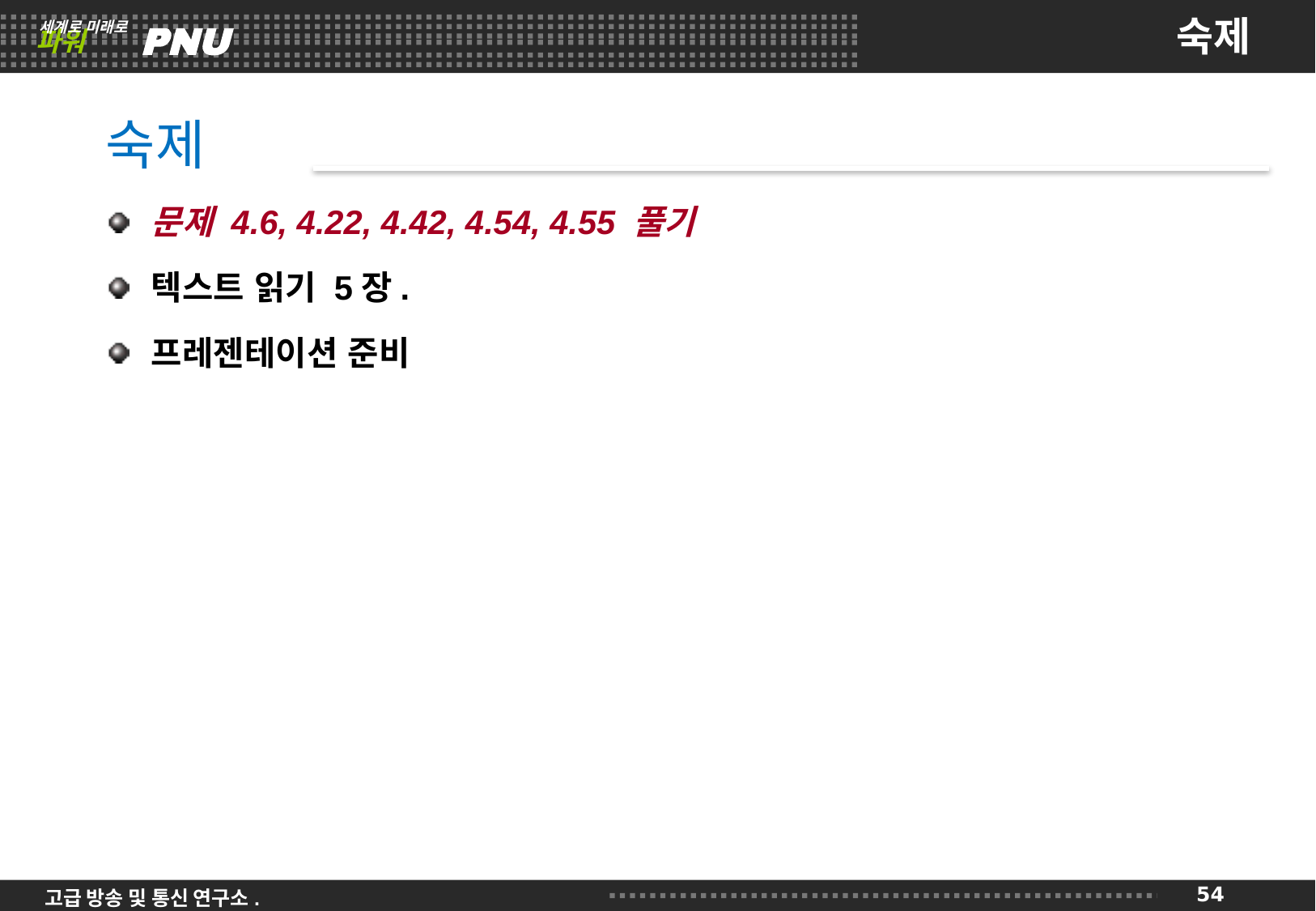

# 숙제
숙제
문제 4.6, 4.22, 4.42, 4.54, 4.55 풀기
텍스트 읽기 5장.
프레젠테이션 준비